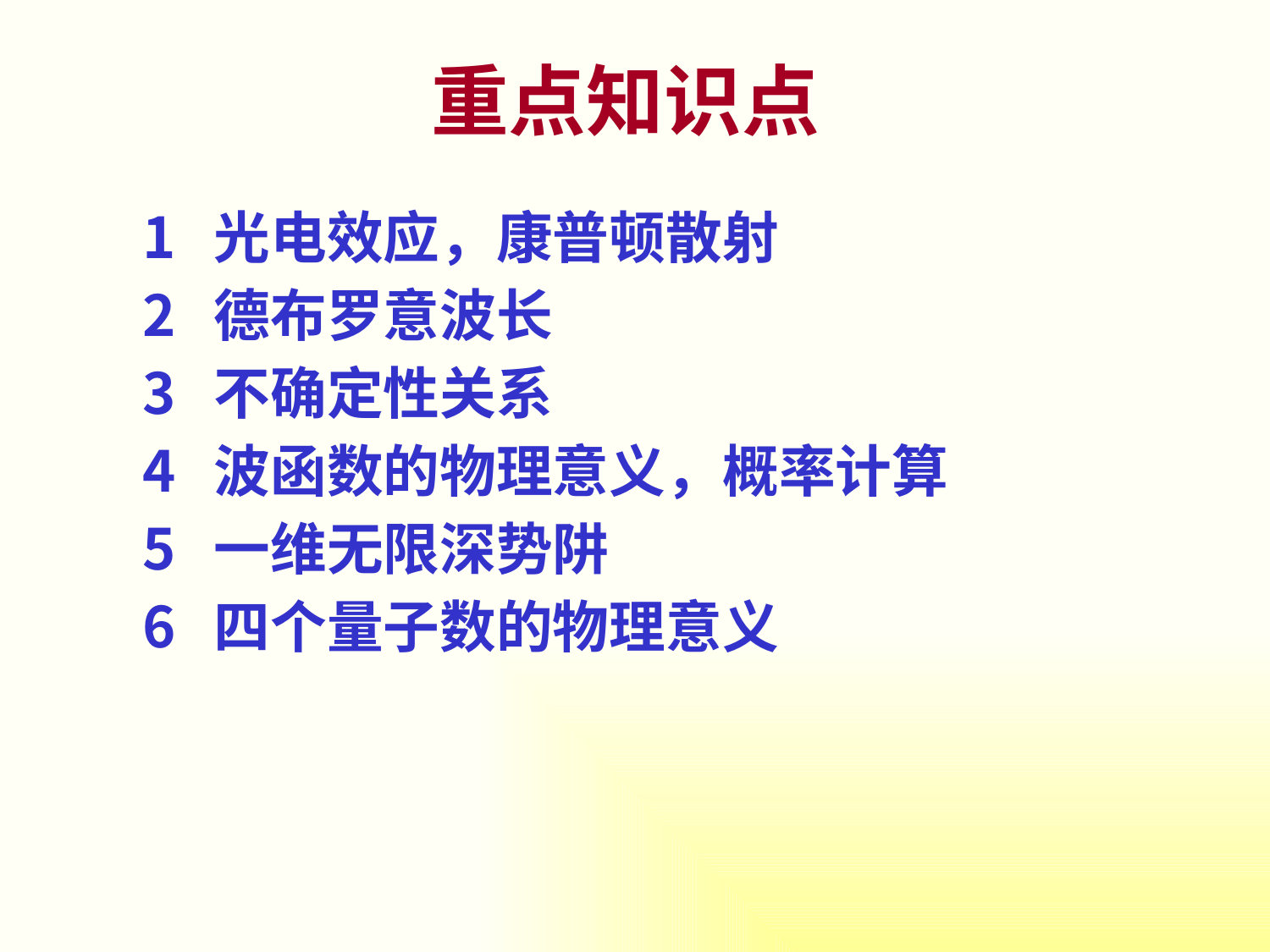

重点知识点
光电效应，康普顿散射
德布罗意波长
不确定性关系
波函数的物理意义，概率计算
一维无限深势阱
四个量子数的物理意义